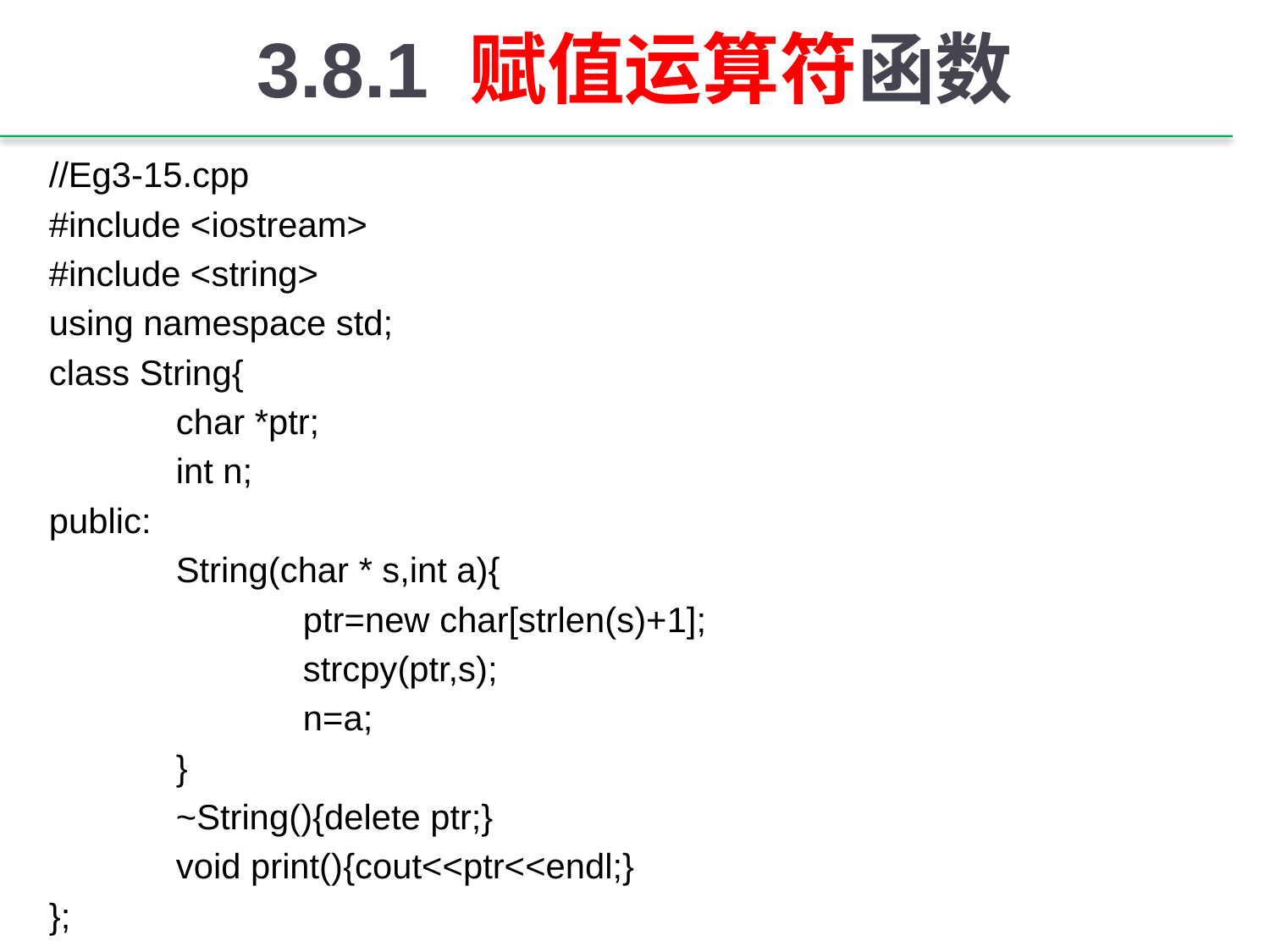

# 3.8.1 赋值运算符函数
//Eg3-15.cpp
#include <iostream>
#include <string>
using namespace std;
class String{
	char *ptr;
     	int n;
public:
	String(char * s,int a){
		ptr=new char[strlen(s)+1];
		strcpy(ptr,s);
		n=a;
	}
	~String(){delete ptr;}
	void print(){cout<<ptr<<endl;}
};